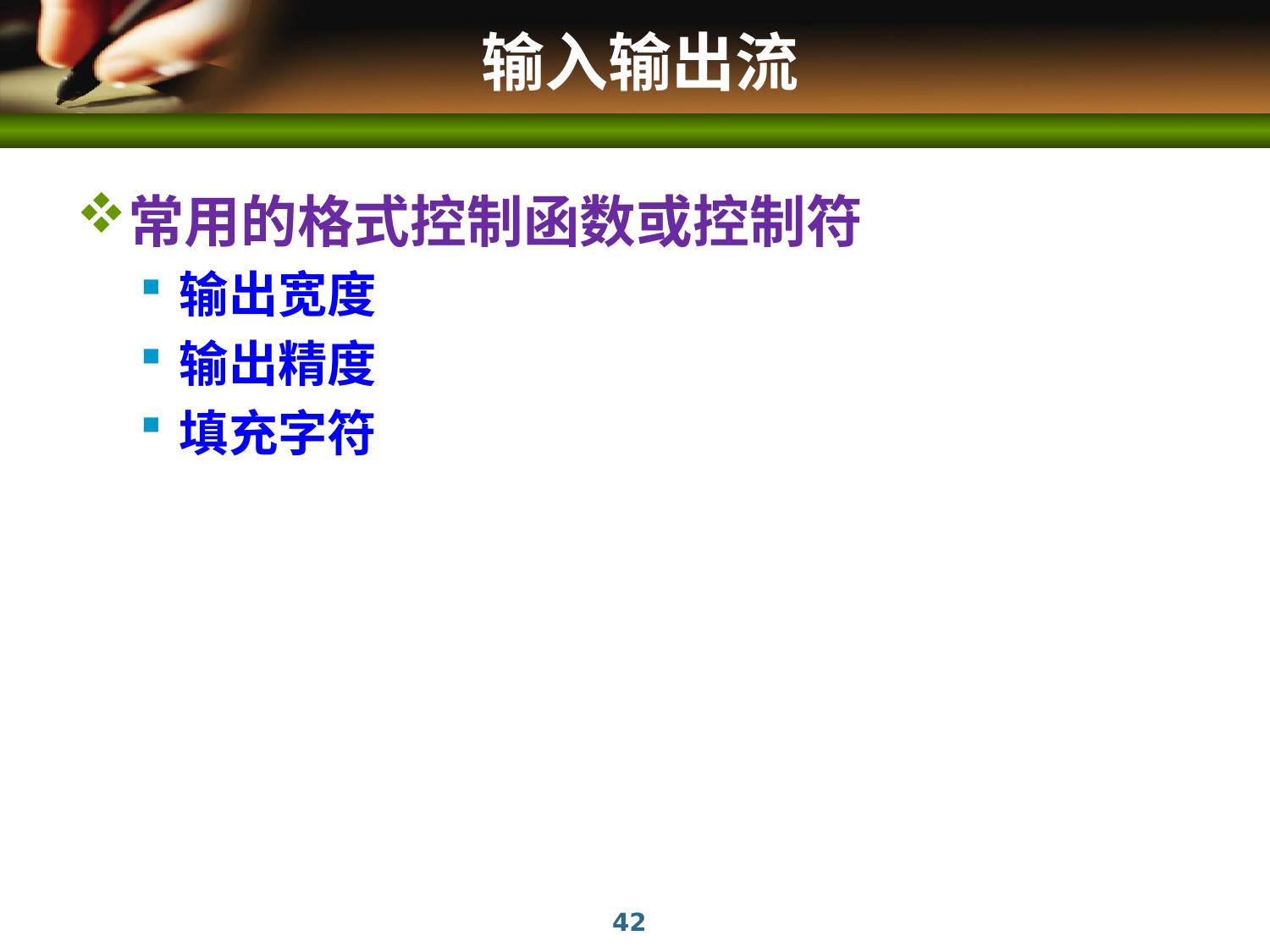

# 输入输出流
常用的格式控制函数或控制符
输出宽度
输出精度
填充字符
42